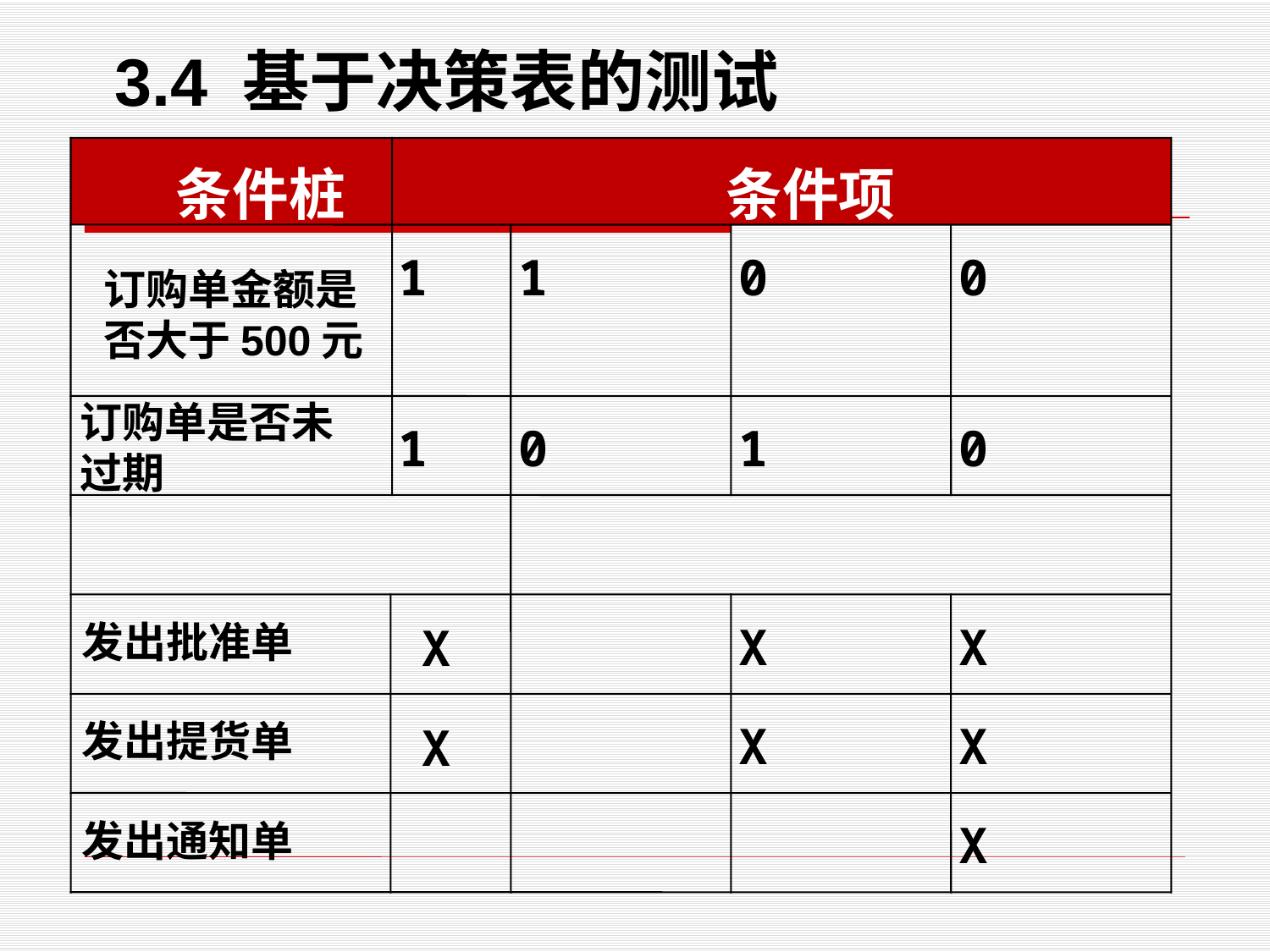

3.4 基于决策表的测试

条件桩
条件项

1
1
0
0
订购单金额是否大于500元

订购单是否未过期

1
0
1
0

发出批准单
X
X
X

发出提货单
X
X
X

发出通知单
X